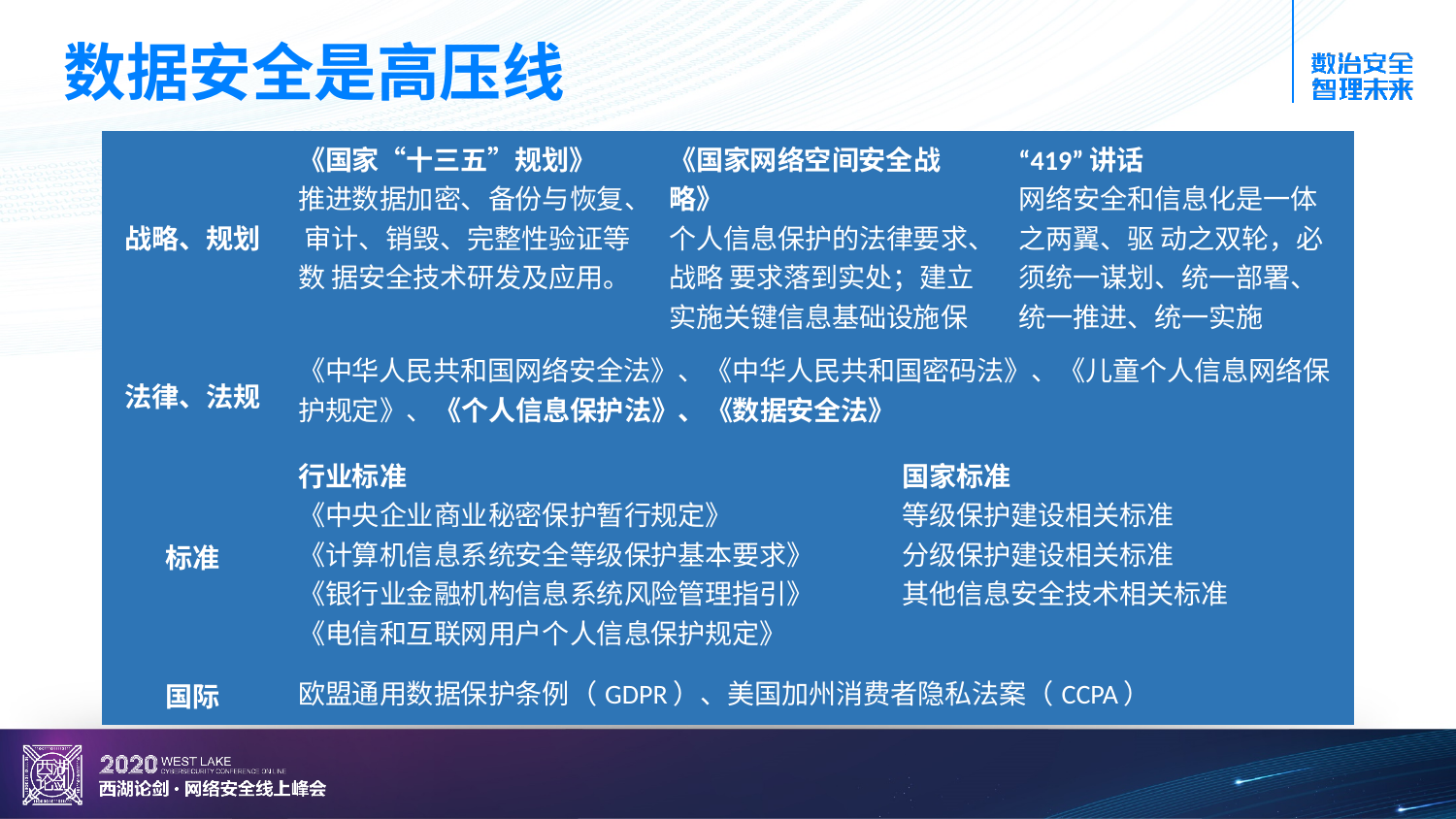

数据安全是高压线
| 战略、规划 | 《国家“十三五”规划》 推进数据加密、备份与恢复、 审计、销毁、完整性验证等数 据安全技术研发及应用。 | 《国家网络空间安全战略》 个人信息保护的法律要求、战略 要求落到实处；建立实施关键信息基础设施保护制度 |  | “419”讲话 网络安全和信息化是一体之两翼、驱 动之双轮，必须统一谋划、统一部署、 统一推进、统一实施 |
| --- | --- | --- | --- | --- |
| 法律、法规 | 《中华人民共和国网络安全法》、《中华人民共和国密码法》、《儿童个人信息网络保护规定》、《个人信息保护法》、《数据安全法》 |  |  |  |
| 标准 | 行业标准 《中央企业商业秘密保护暂行规定》 《计算机信息系统安全等级保护基本要求》 《银行业金融机构信息系统风险管理指引》 《电信和互联网用户个人信息保护规定》 。。。 |  | 国家标准 等级保护建设相关标准 分级保护建设相关标准 其他信息安全技术相关标准 |  |
| 国际 | 欧盟通用数据保护条例（GDPR）、美国加州消费者隐私法案（CCPA） |  |  |  |